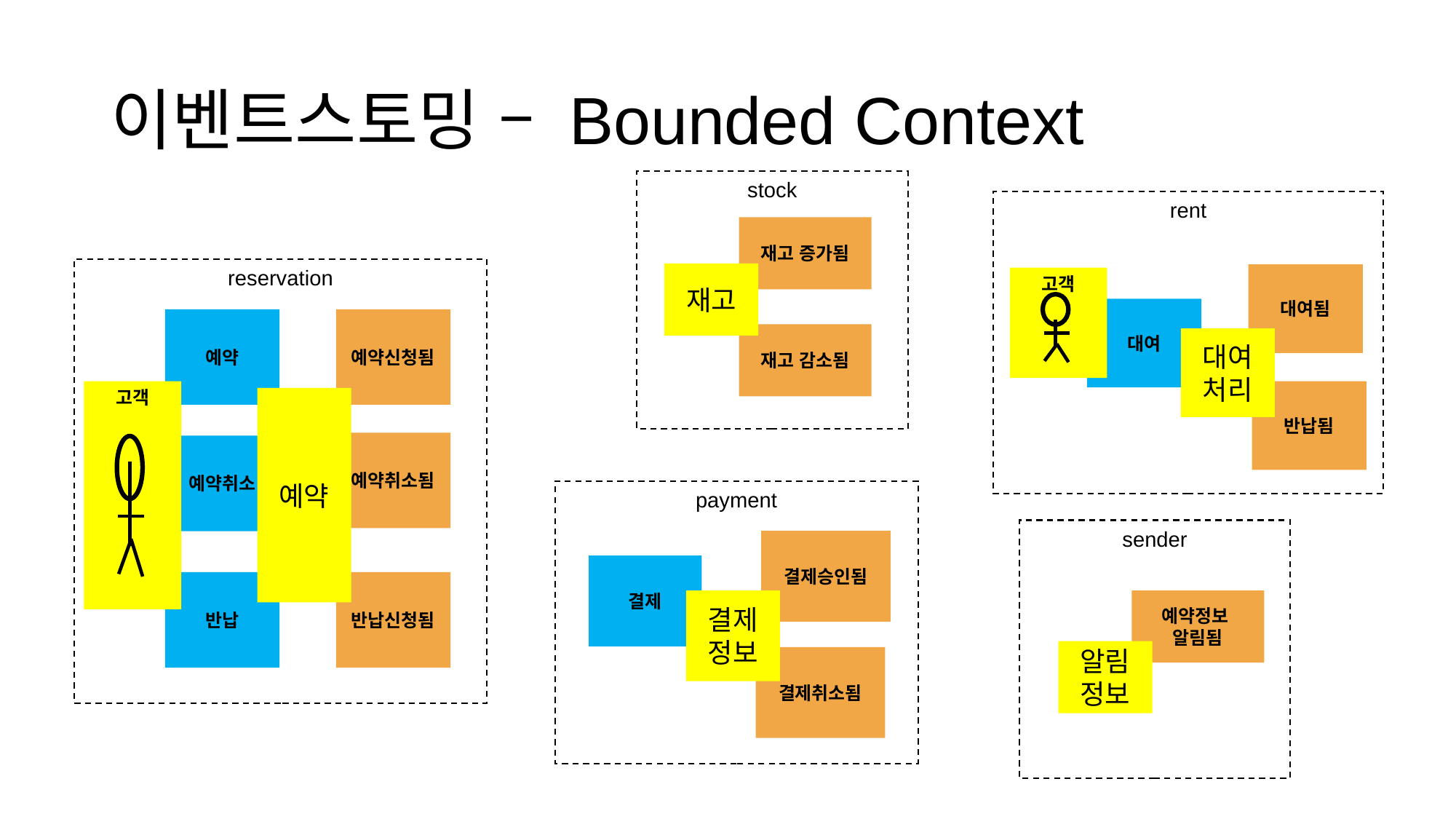

# 이벤트스토밍 – Bounded Context
stock
rent
재고 증가됨
reservation
재고
대여됨
고객

대여
예약
예약신청됨
재고 감소됨
대여
처리
반납됨
고객

예약
예약취소됨
예약취소
payment
sender
결제승인됨
결제
반납
반납신청됨
결제
정보
예약정보
알림됨
알림정보
결제취소됨